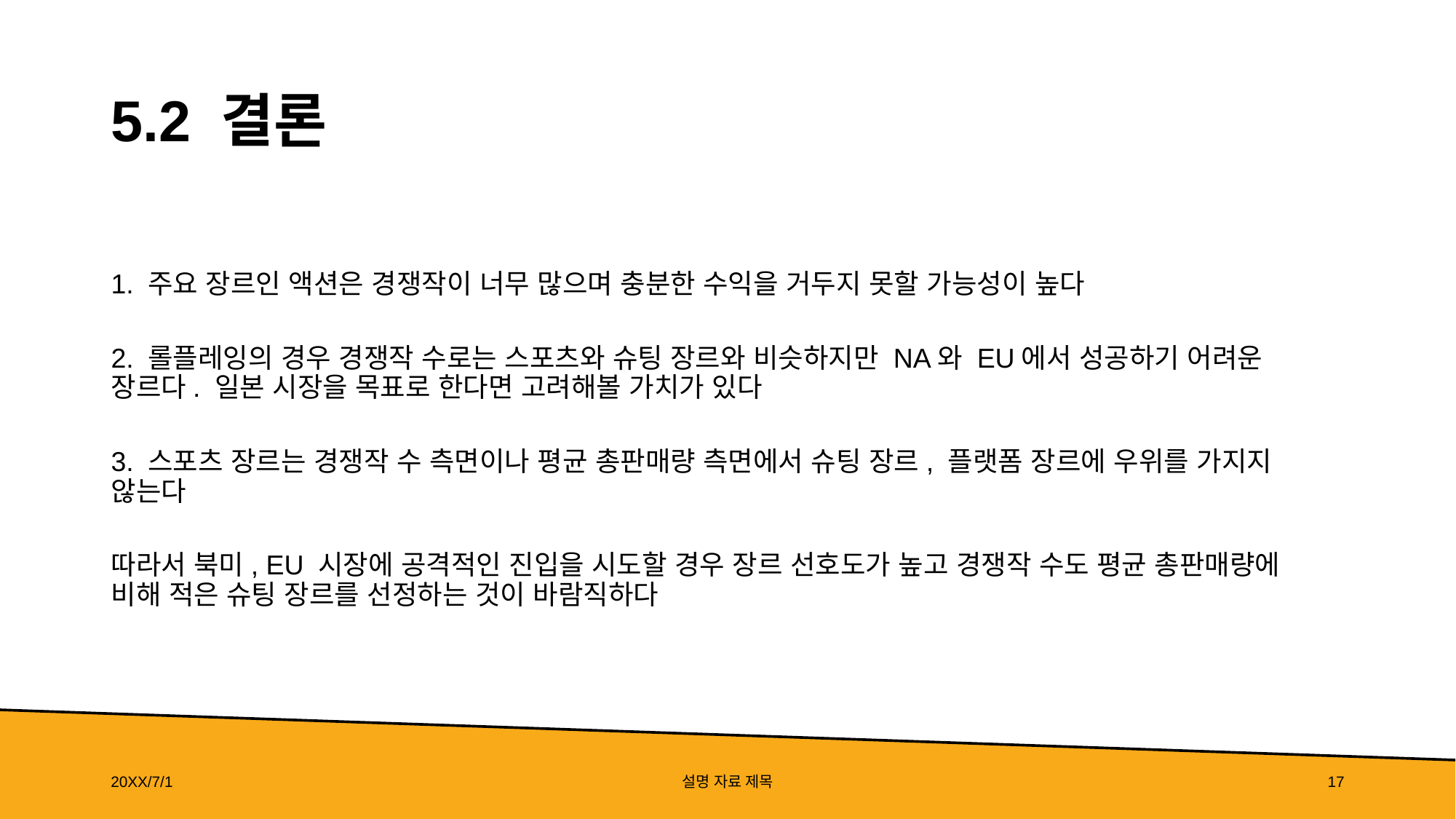

경쟁사
# 5.2 결론
1. 주요 장르인 액션은 경쟁작이 너무 많으며 충분한 수익을 거두지 못할 가능성이 높다
2. 롤플레잉의 경우 경쟁작 수로는 스포츠와 슈팅 장르와 비슷하지만 NA와 EU에서 성공하기 어려운 장르다. 일본 시장을 목표로 한다면 고려해볼 가치가 있다
3. 스포츠 장르는 경쟁작 수 측면이나 평균 총판매량 측면에서 슈팅 장르, 플랫폼 장르에 우위를 가지지 않는다
따라서 북미, EU 시장에 공격적인 진입을 시도할 경우 장르 선호도가 높고 경쟁작 수도 평균 총판매량에 비해 적은 슈팅 장르를 선정하는 것이 바람직하다
20XX/7/1
설명 자료 제목
17